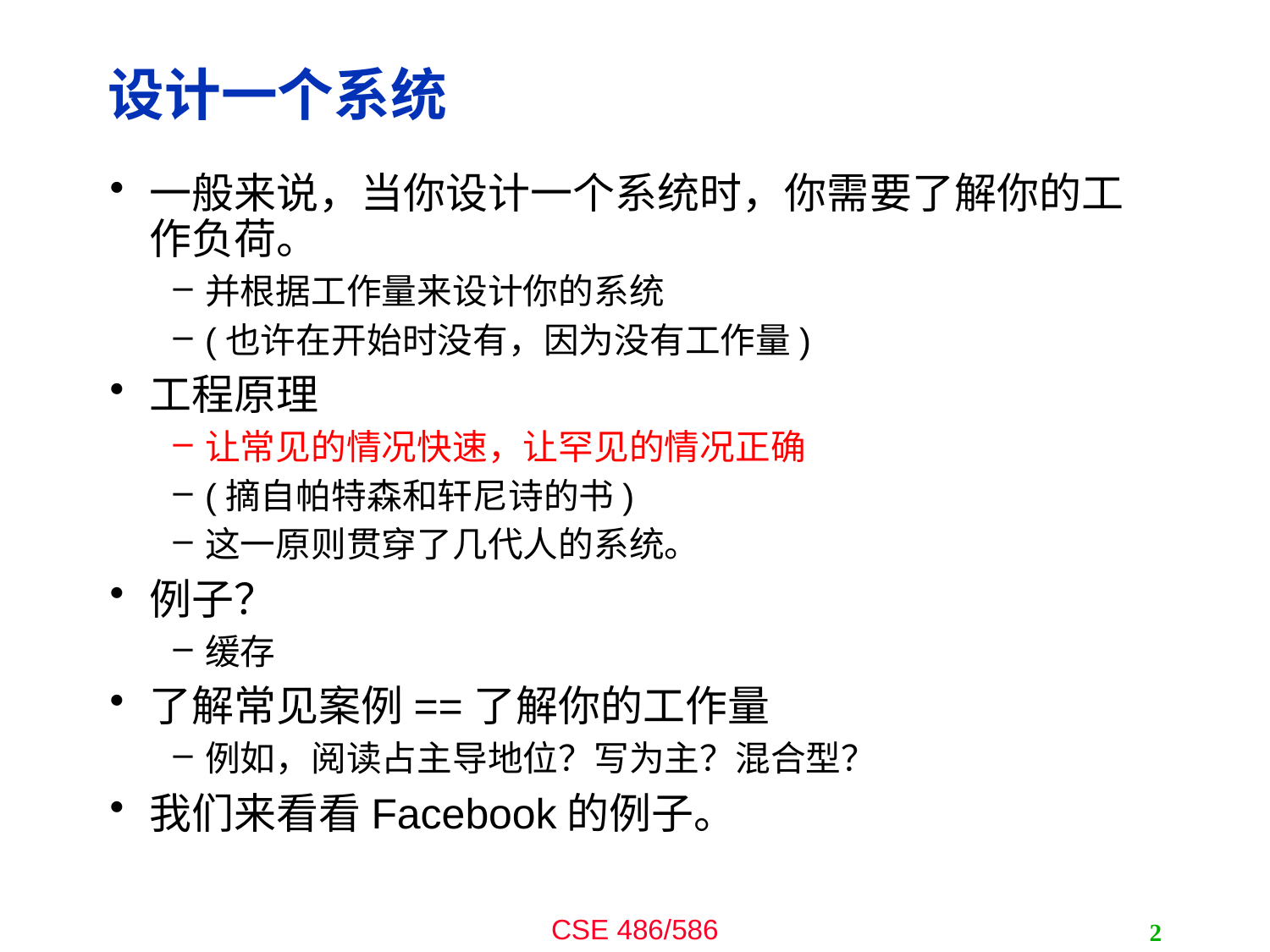

# 设计一个系统
一般来说，当你设计一个系统时，你需要了解你的工作负荷。
并根据工作量来设计你的系统
(也许在开始时没有，因为没有工作量)
工程原理
让常见的情况快速，让罕见的情况正确
(摘自帕特森和轩尼诗的书)
这一原则贯穿了几代人的系统。
例子？
缓存
了解常见案例==了解你的工作量
例如，阅读占主导地位？写为主？混合型？
我们来看看Facebook的例子。
2